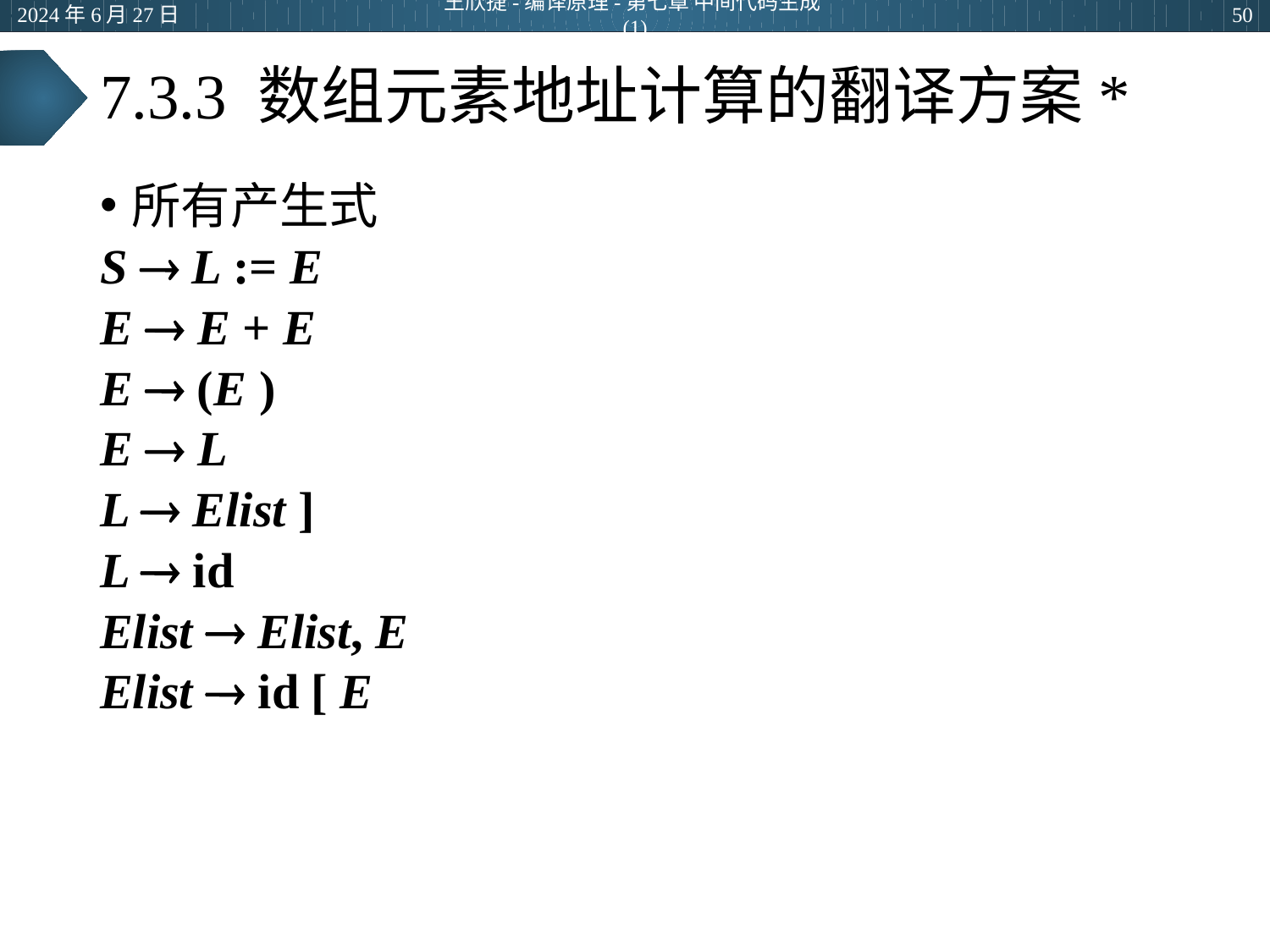

2024年6月27日
王欣捷-编译原理-第七章 中间代码生成(1)
50
# 7.3.3 数组元素地址计算的翻译方案*
所有产生式
S → L := E
E → E + E
E → (E )
E → L
L → Elist ]
L → id
Elist → Elist, E
Elist → id [ E